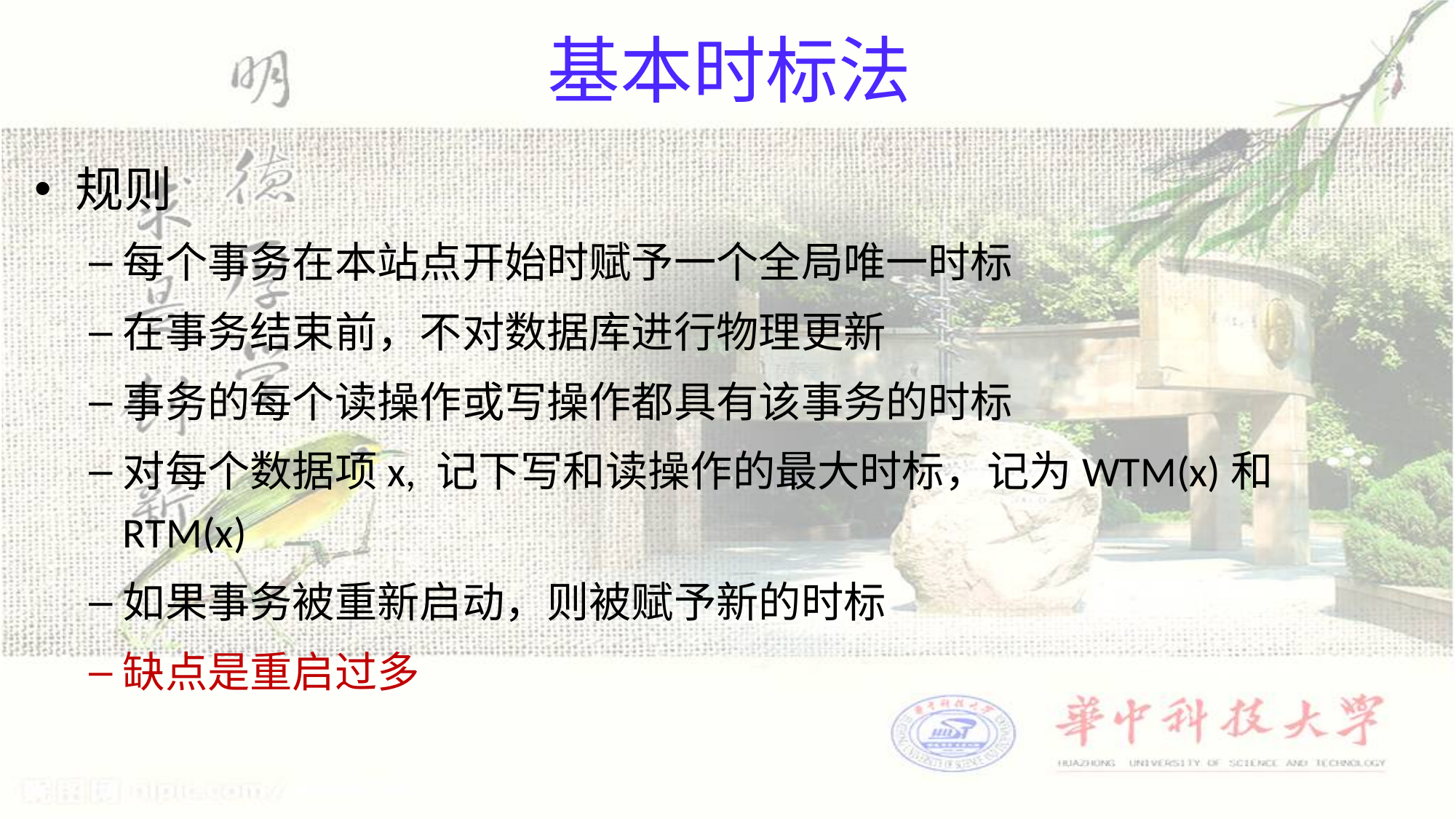

# 基本时标法
规则
每个事务在本站点开始时赋予一个全局唯一时标
在事务结束前，不对数据库进行物理更新
事务的每个读操作或写操作都具有该事务的时标
对每个数据项x, 记下写和读操作的最大时标，记为WTM(x)和RTM(x)
如果事务被重新启动，则被赋予新的时标
缺点是重启过多